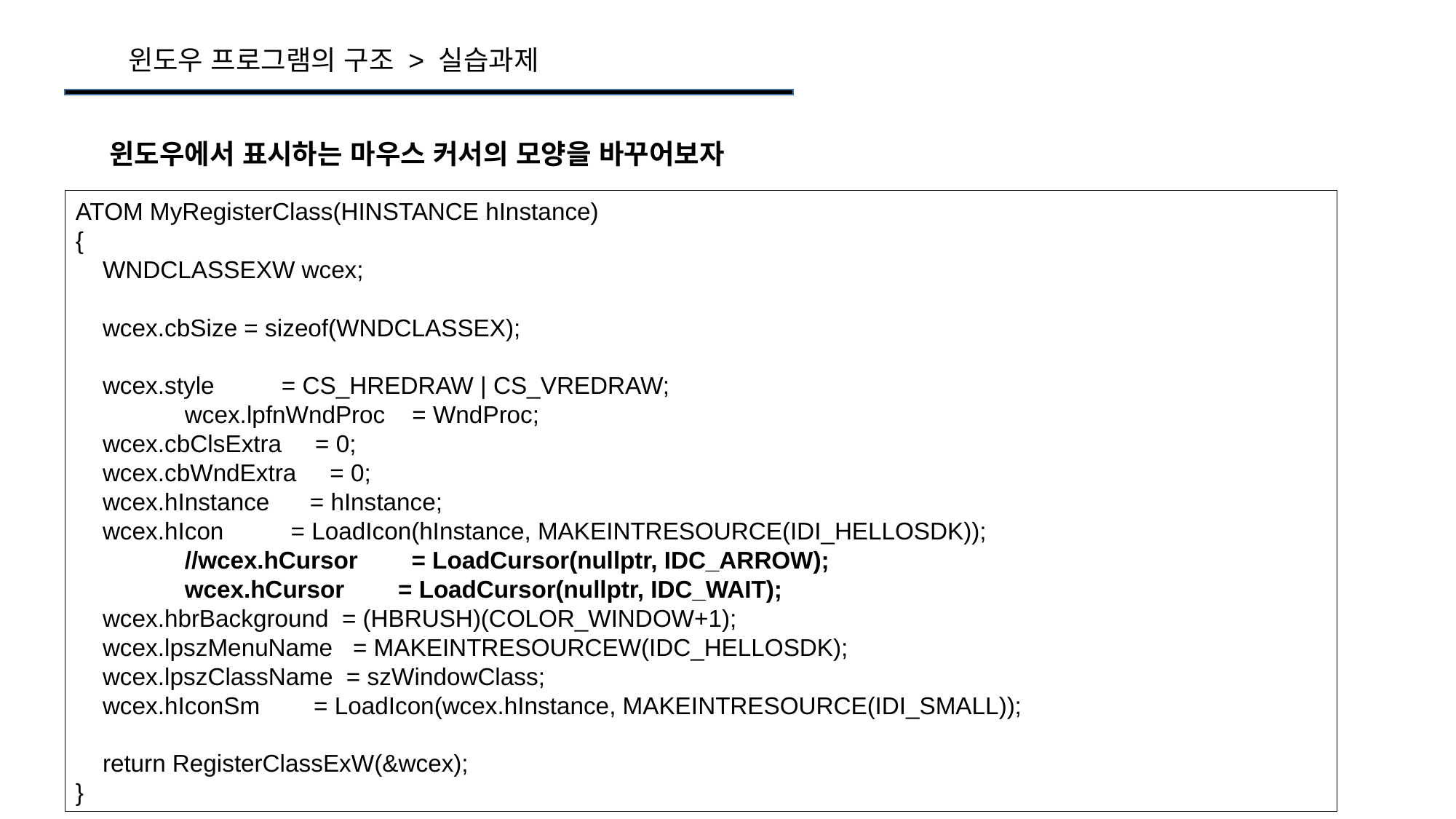

윈도우 프로그램의 구조 > 실습과제

윈도우에서 표시하는 마우스 커서의 모양을 바꾸어보자
ATOM MyRegisterClass(HINSTANCE hInstance)
{
    WNDCLASSEXW wcex;

    wcex.cbSize = sizeof(WNDCLASSEX);

    wcex.style          = CS_HREDRAW | CS_VREDRAW;
	wcex.lpfnWndProc    = WndProc;
    wcex.cbClsExtra     = 0;
    wcex.cbWndExtra     = 0;
    wcex.hInstance      = hInstance;
    wcex.hIcon          = LoadIcon(hInstance, MAKEINTRESOURCE(IDI_HELLOSDK));
	//wcex.hCursor        = LoadCursor(nullptr, IDC_ARROW);
	wcex.hCursor        = LoadCursor(nullptr, IDC_WAIT);
    wcex.hbrBackground  = (HBRUSH)(COLOR_WINDOW+1);
    wcex.lpszMenuName   = MAKEINTRESOURCEW(IDC_HELLOSDK);
    wcex.lpszClassName  = szWindowClass;
    wcex.hIconSm        = LoadIcon(wcex.hInstance, MAKEINTRESOURCE(IDI_SMALL));

    return RegisterClassExW(&wcex);
}